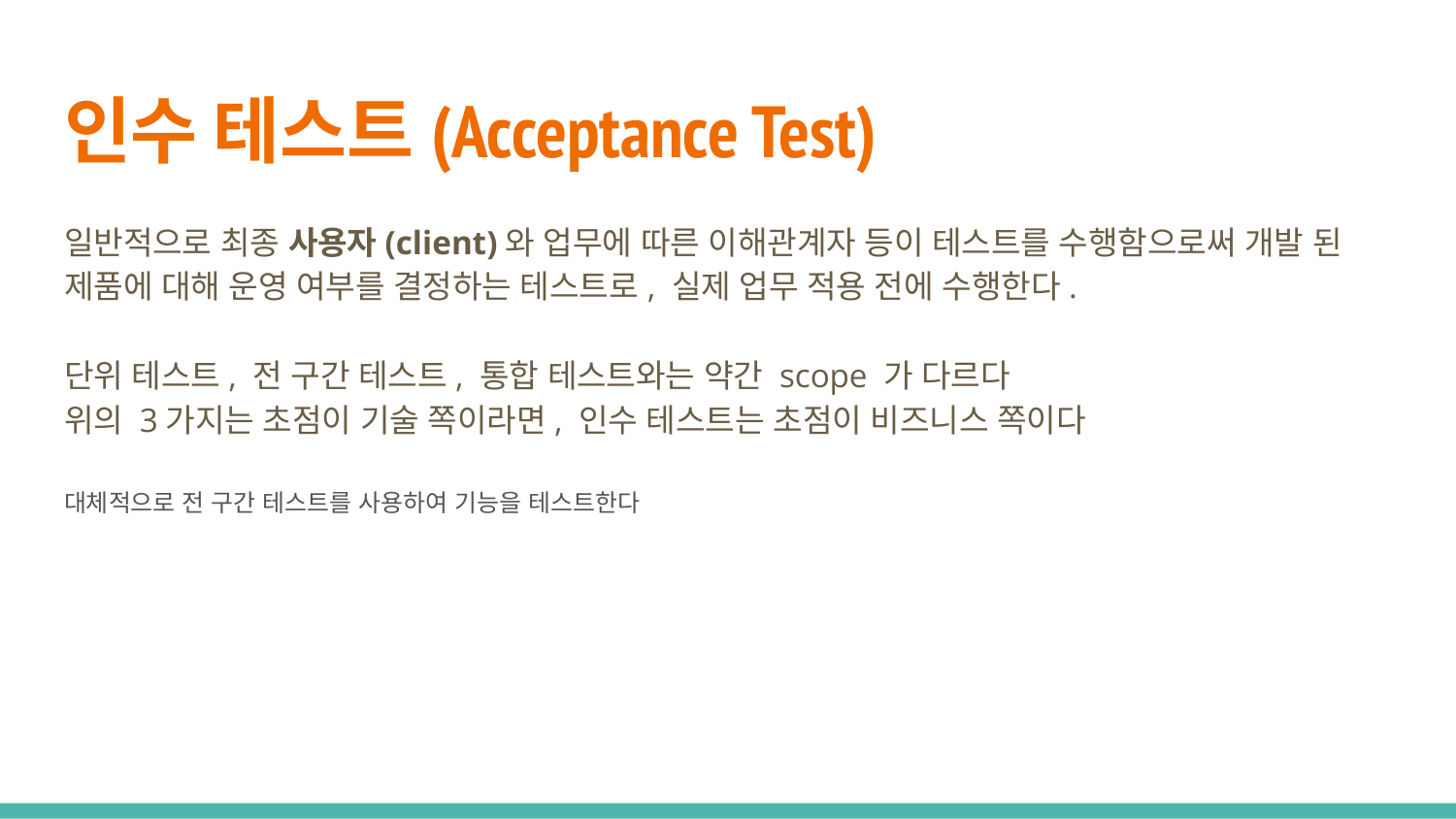

# 인수 테스트(Acceptance Test)
일반적으로 최종 사용자(client)와 업무에 따른 이해관계자 등이 테스트를 수행함으로써 개발 된 제품에 대해 운영 여부를 결정하는 테스트로, 실제 업무 적용 전에 수행한다.

단위 테스트, 전 구간 테스트, 통합 테스트와는 약간 scope 가 다르다
위의 3가지는 초점이 기술 쪽이라면, 인수 테스트는 초점이 비즈니스 쪽이다
대체적으로 전 구간 테스트를 사용하여 기능을 테스트한다